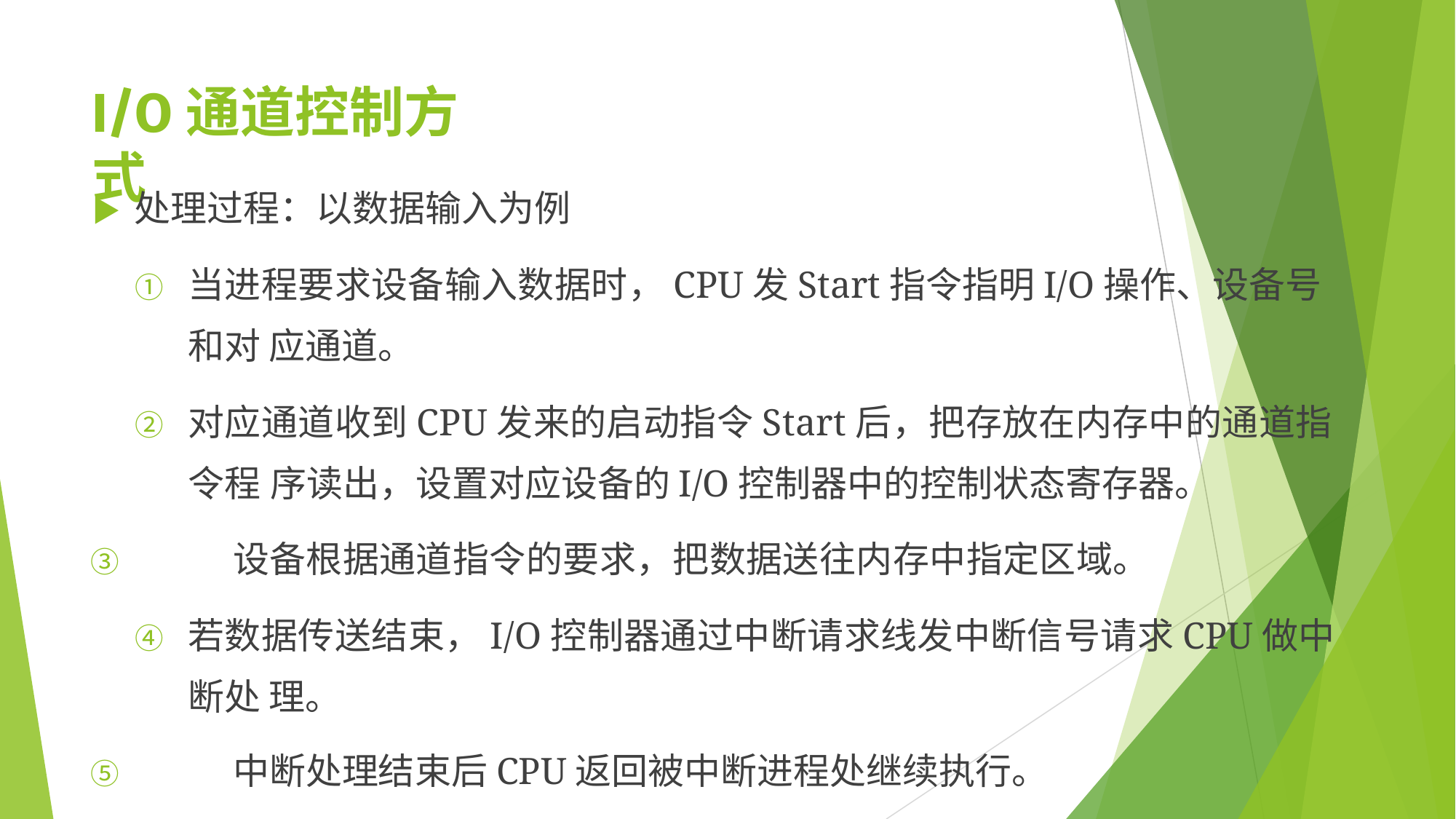

# I/O通道控制方式
▶	处理过程：以数据输入为例
①	当进程要求设备输入数据时，CPU发Start指令指明I/O操作、设备号和对 应通道。
②	对应通道收到CPU发来的启动指令Start后，把存放在内存中的通道指令程 序读出，设置对应设备的I/O控制器中的控制状态寄存器。
③	设备根据通道指令的要求，把数据送往内存中指定区域。
④	若数据传送结束，I/O控制器通过中断请求线发中断信号请求CPU做中断处 理。

⑤	中断处理结束后CPU返回被中断进程处继续执行。